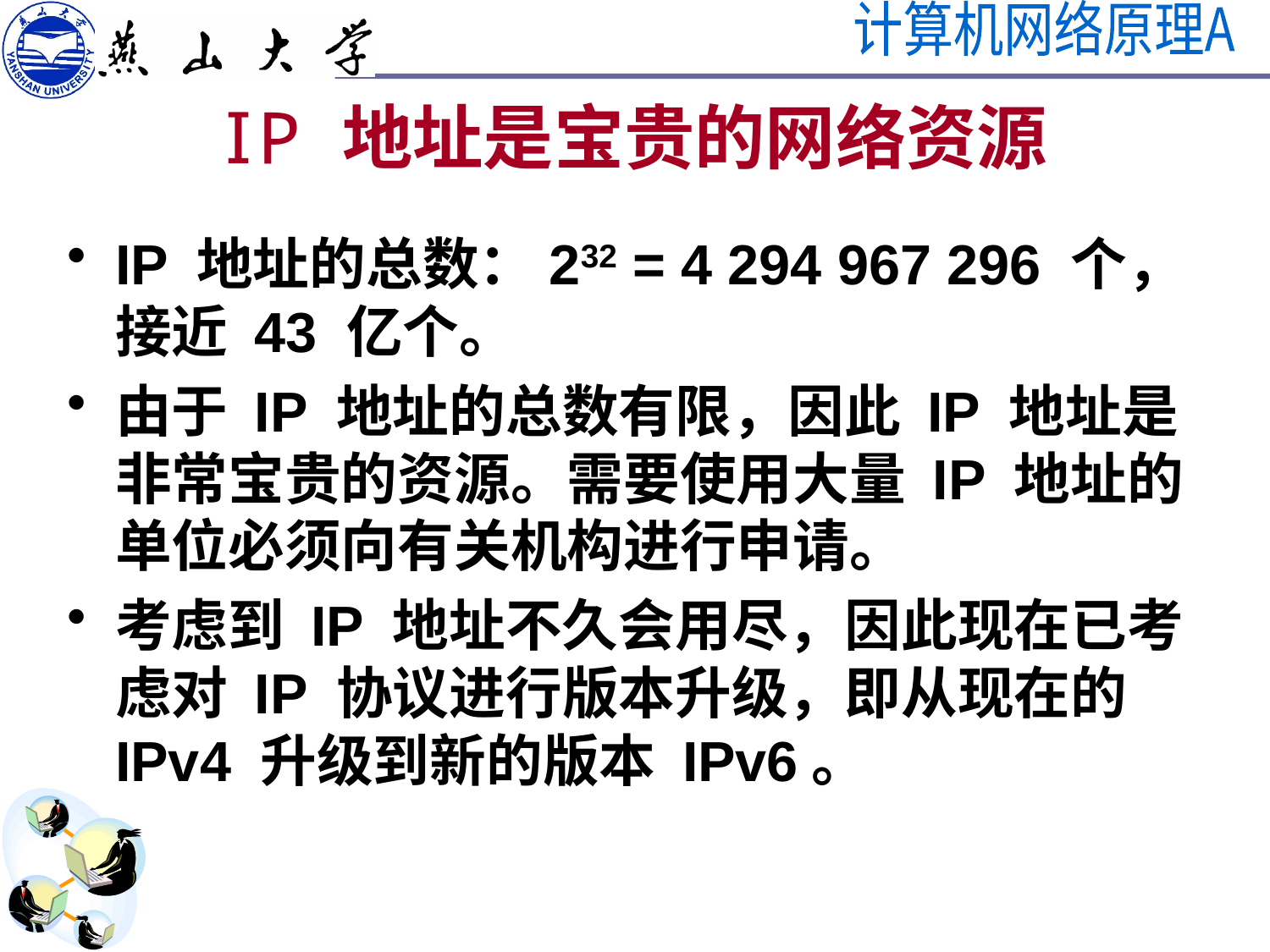

# IP 地址是宝贵的网络资源
IP 地址的总数：232 = 4 294 967 296 个，接近 43 亿个。
由于 IP 地址的总数有限，因此 IP 地址是非常宝贵的资源。需要使用大量 IP 地址的单位必须向有关机构进行申请。
考虑到 IP 地址不久会用尽，因此现在已考虑对 IP 协议进行版本升级，即从现在的 IPv4 升级到新的版本 IPv6。